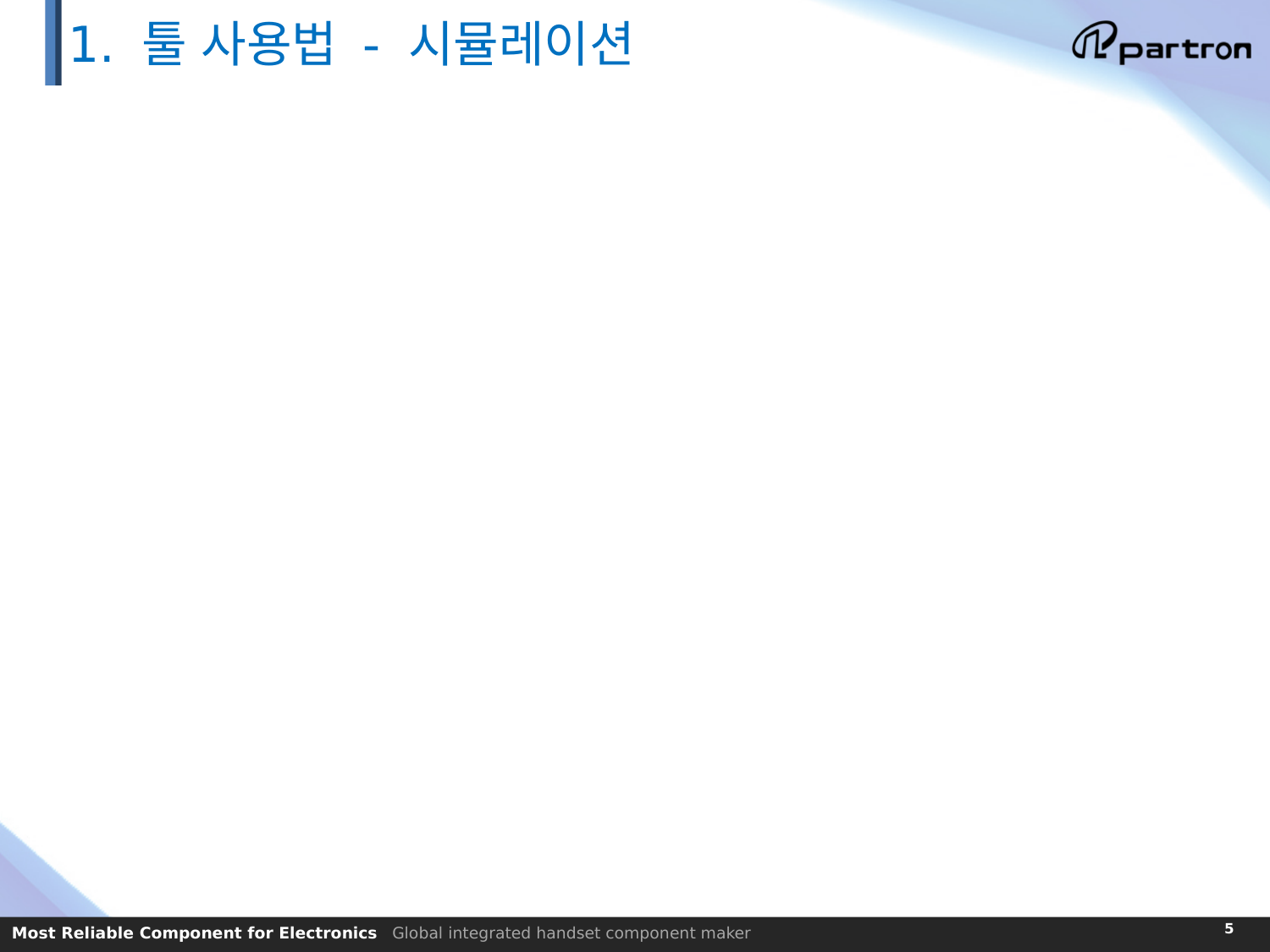

# 1. 툴 사용법 - 시뮬레이션
5